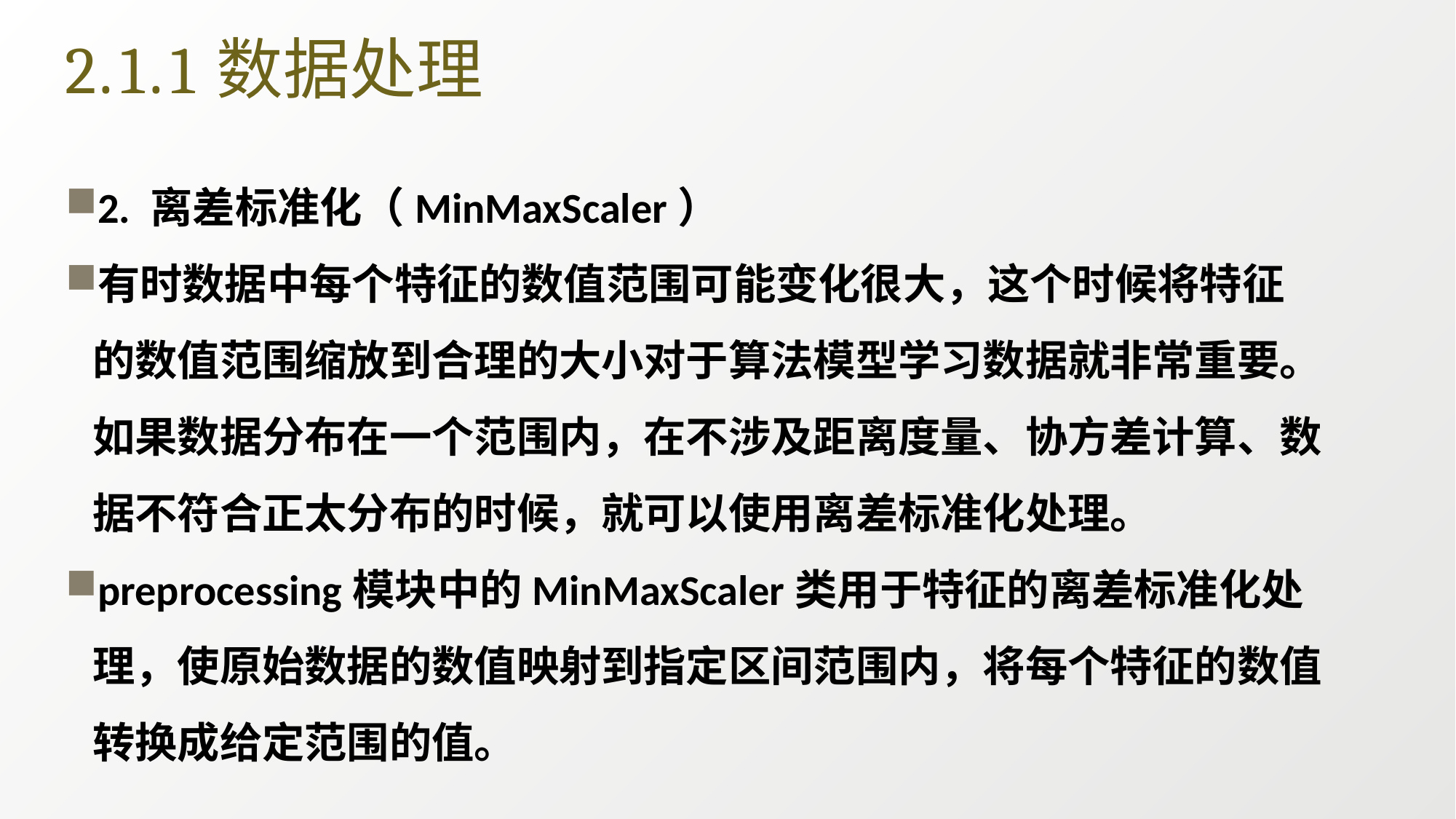

# 2.1.1数据处理
2. 离差标准化（MinMaxScaler）
有时数据中每个特征的数值范围可能变化很大，这个时候将特征的数值范围缩放到合理的大小对于算法模型学习数据就非常重要。如果数据分布在一个范围内，在不涉及距离度量、协方差计算、数据不符合正太分布的时候，就可以使用离差标准化处理。
preprocessing模块中的MinMaxScaler类用于特征的离差标准化处理，使原始数据的数值映射到指定区间范围内，将每个特征的数值转换成给定范围的值。